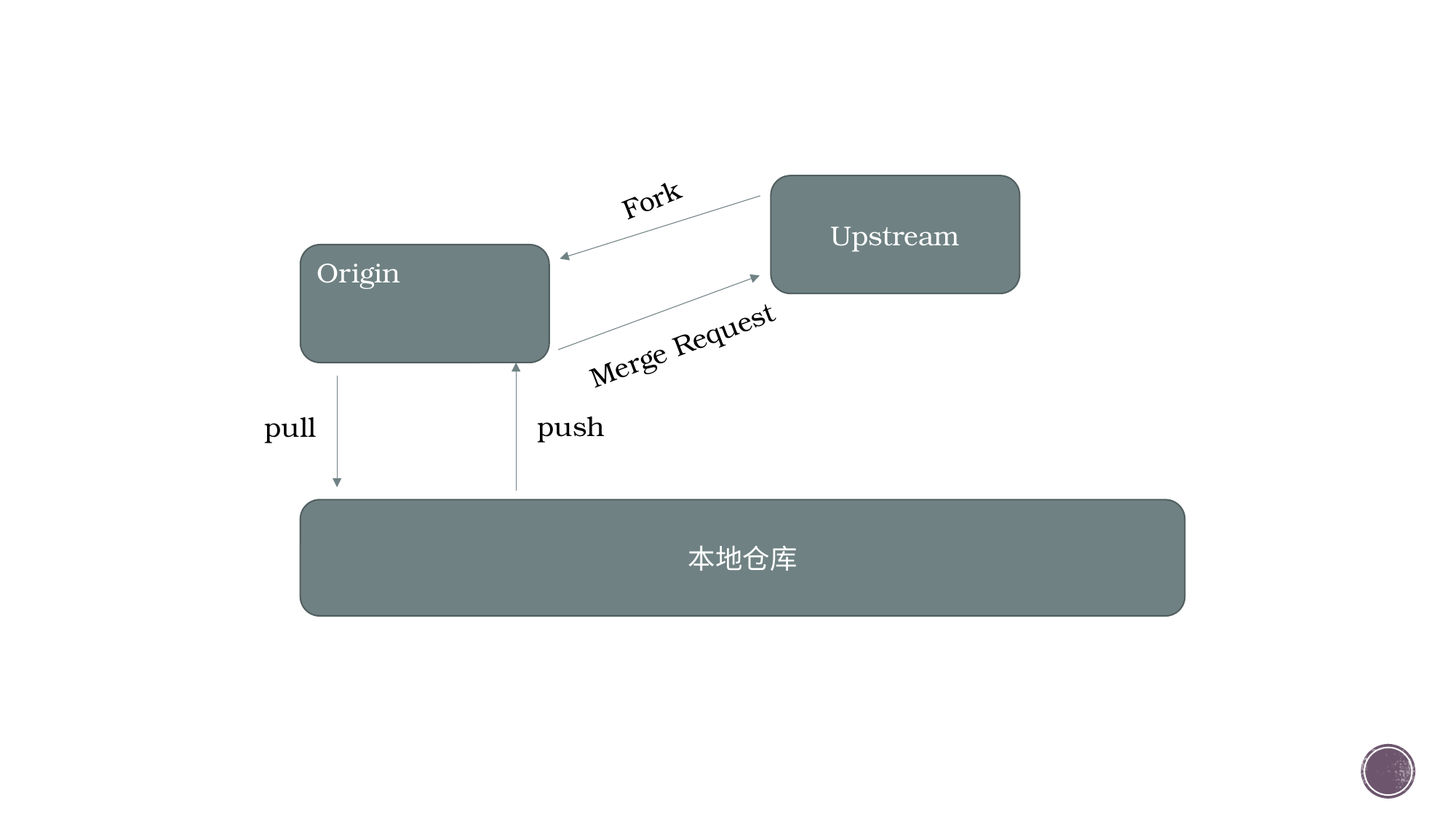

Upstream
Fork
Origin
Merge Request
push
pull
本地仓库